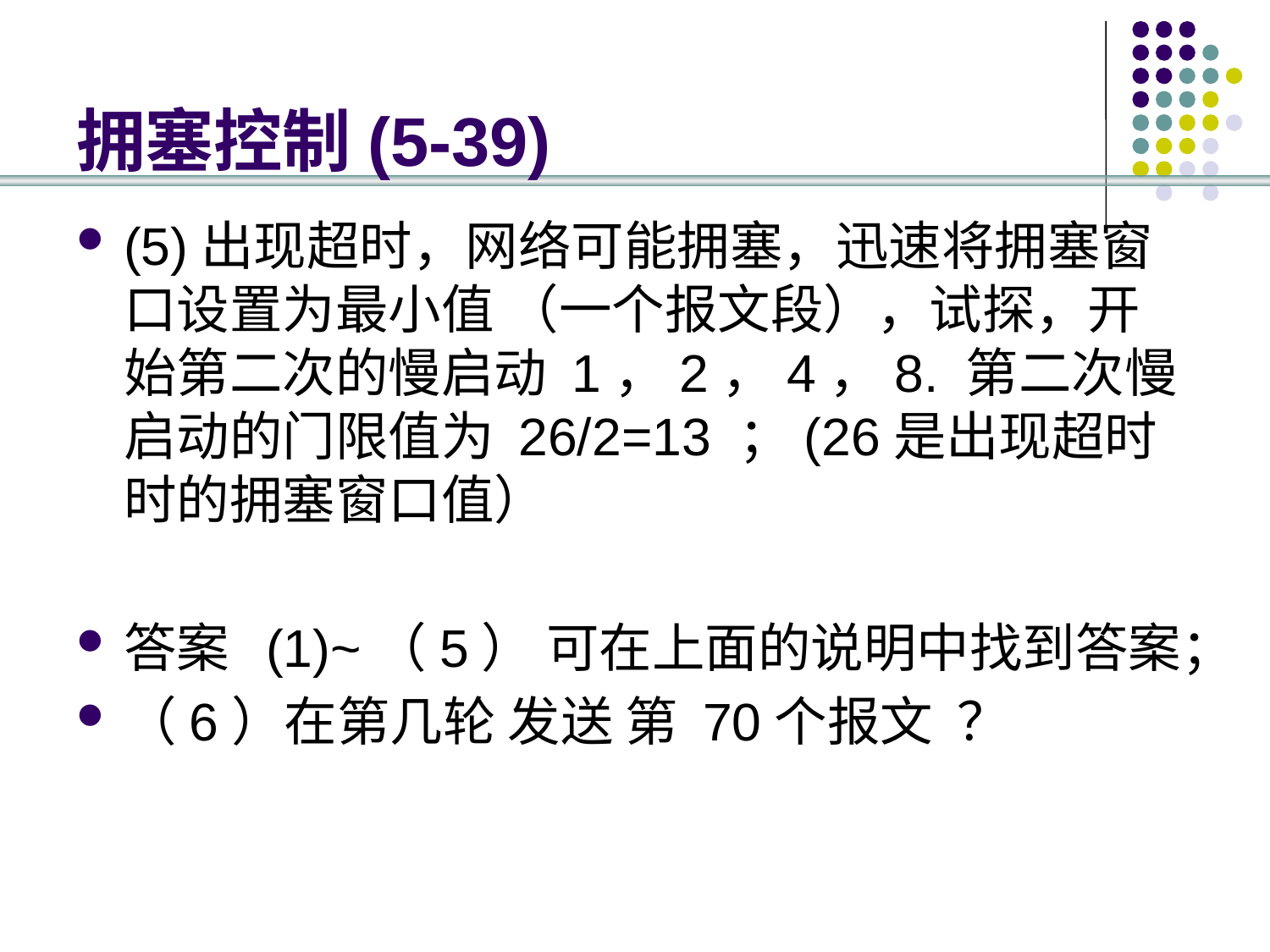

# 拥塞控制(5-39)
(5)出现超时，网络可能拥塞，迅速将拥塞窗口设置为最小值 （一个报文段），试探，开始第二次的慢启动 1，2，4，8. 第二次慢启动的门限值为 26/2=13 ；(26是出现超时时的拥塞窗口值）

答案  (1)~（5） 可在上面的说明中找到答案；
（6）在第几轮 发送 第 70个报文  ？